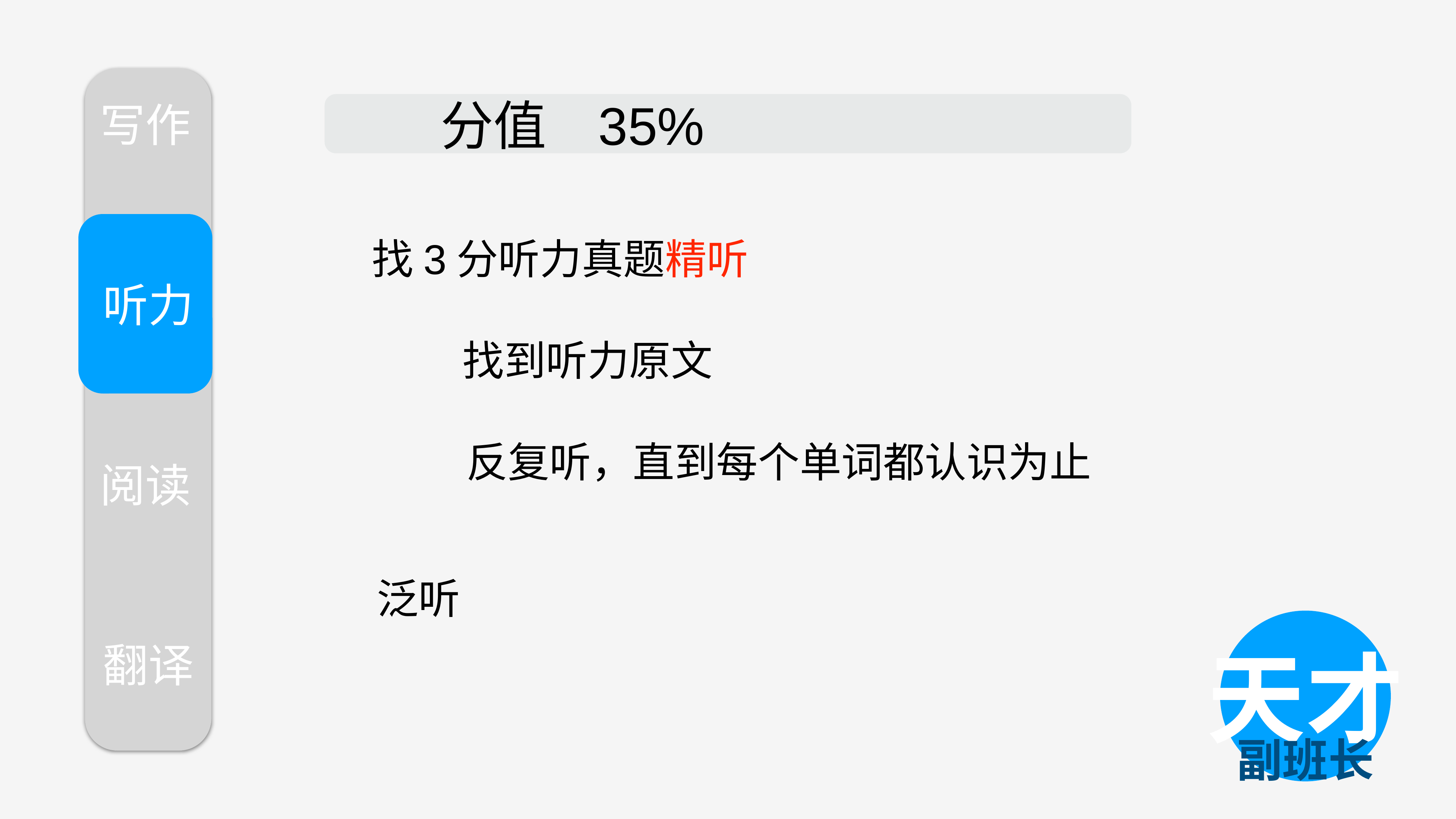

写作
分值

35%

 找3分听力真题精听
听力
找到听力原文
反复听，直到每个单词都认识为止
阅读
 泛听
翻译